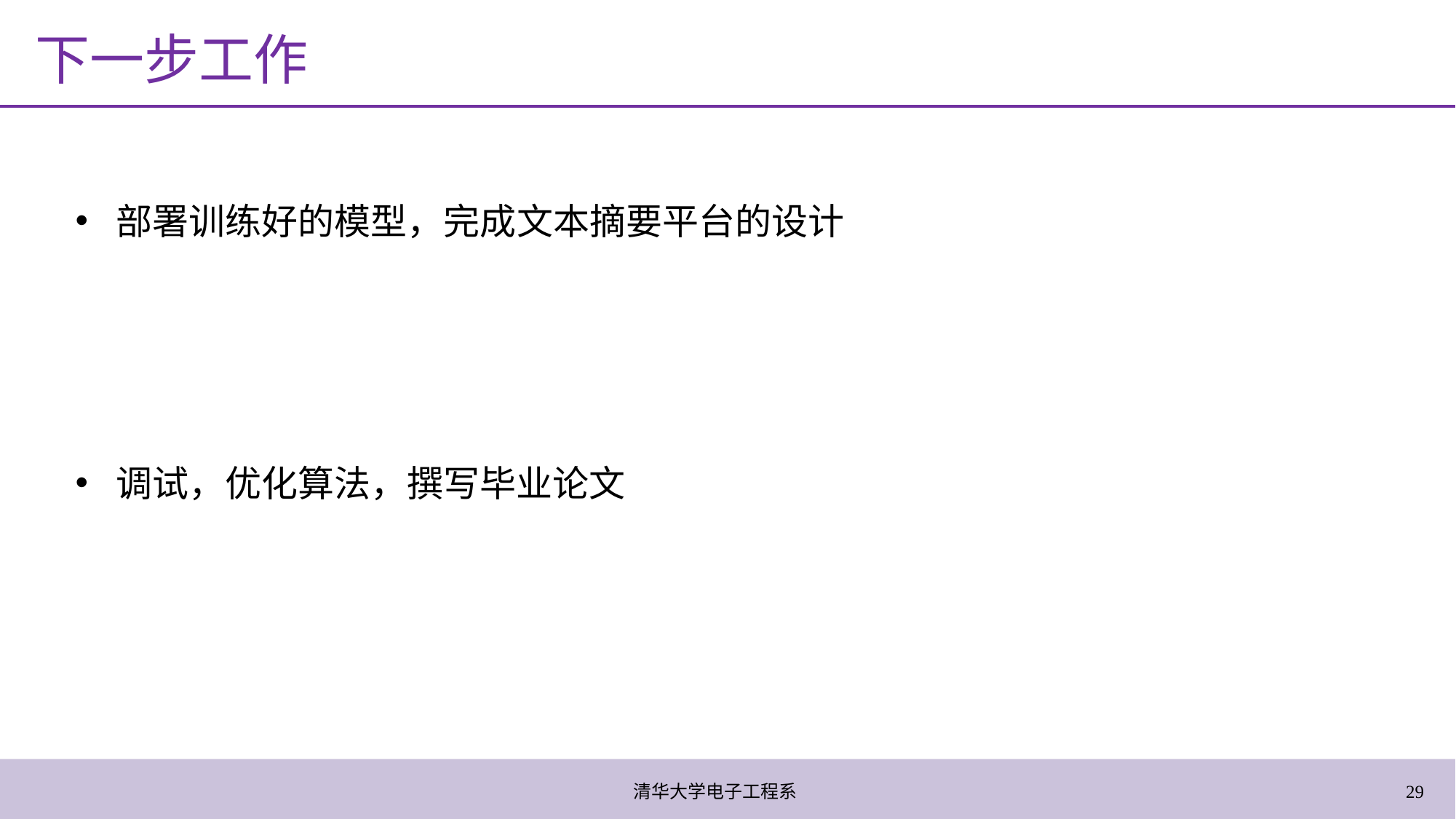

# 下一步工作
部署训练好的模型，完成文本摘要平台的设计

调试，优化算法，撰写毕业论文

清华大学电子工程系
29